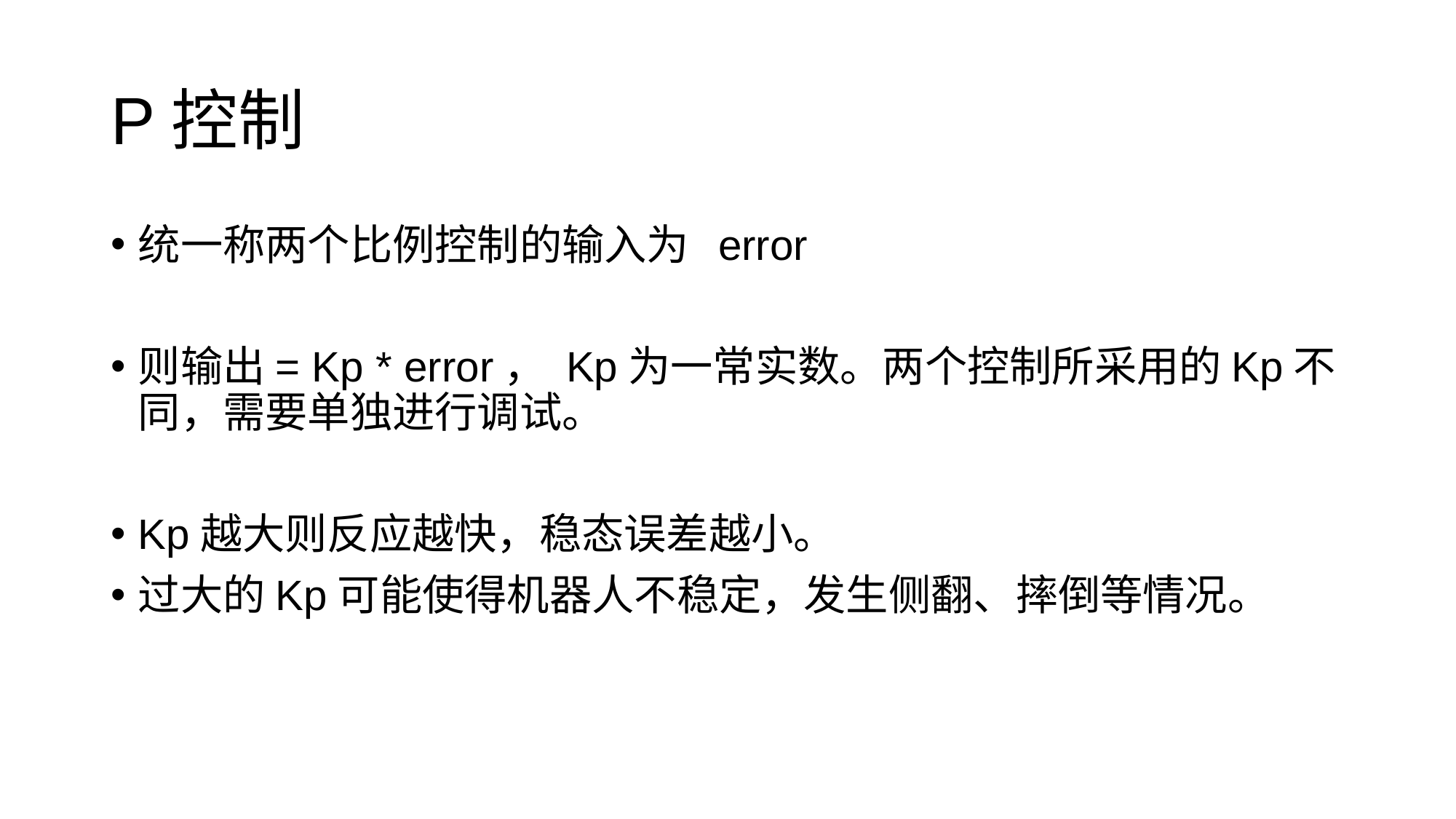

# P控制
统一称两个比例控制的输入为  error

则输出= Kp * error， Kp为一常实数。两个控制所采用的Kp不同，需要单独进行调试。

Kp越大则反应越快，稳态误差越小。
过大的Kp可能使得机器人不稳定，发生侧翻、摔倒等情况。